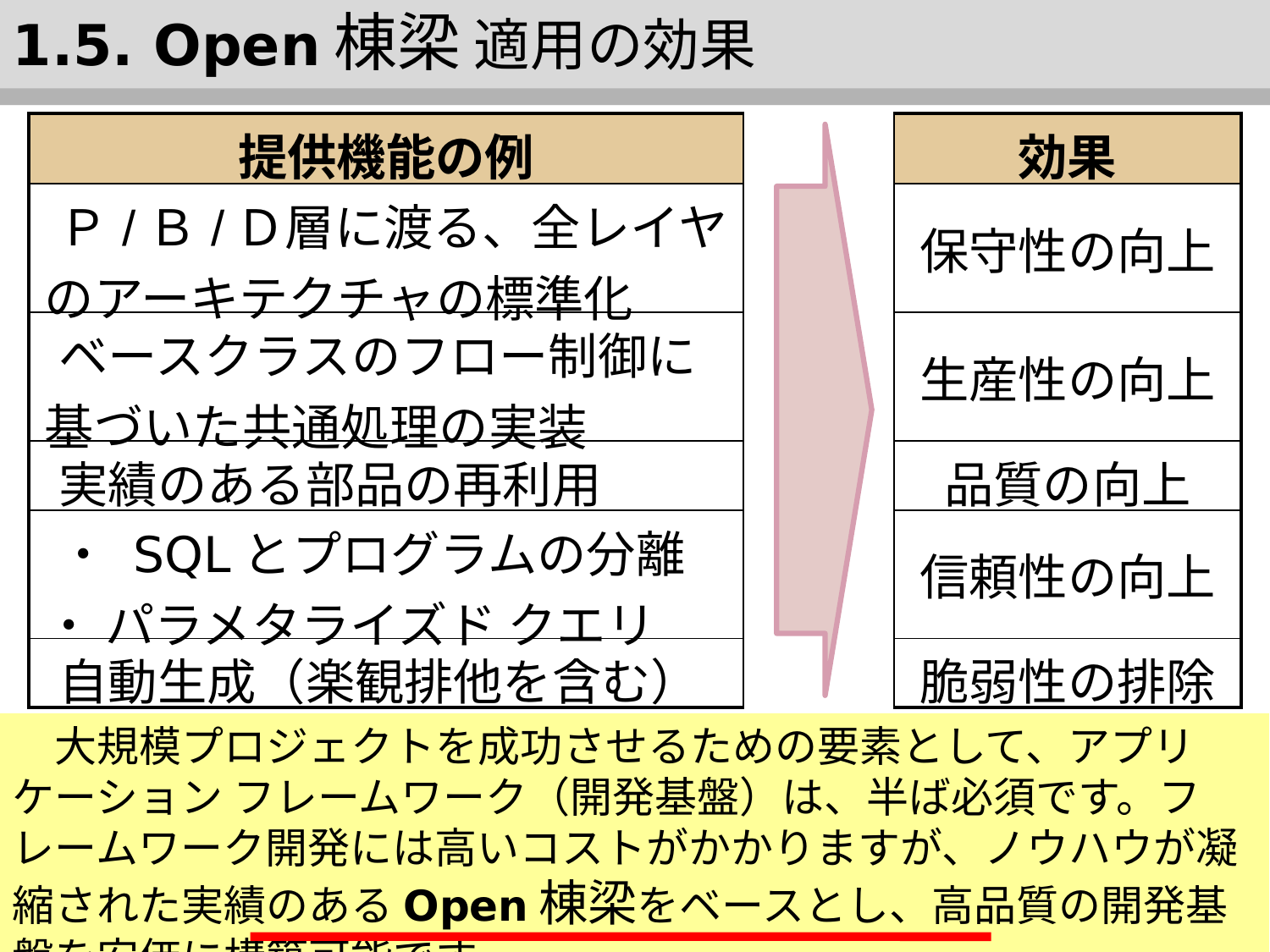

1.5. Open棟梁 適用の効果
| 提供機能の例 |  | 効果 |
| --- | --- | --- |
| Ｐ/Ｂ/Ｄ層に渡る、全レイヤ のアーキテクチャの標準化 |  | 保守性の向上 |
| ベースクラスのフロー制御に 基づいた共通処理の実装 |  | 生産性の向上 |
| 実績のある部品の再利用 |  | 品質の向上 |
| ・ SQLとプログラムの分離 ・ パラメタライズド クエリ |  | 信頼性の向上 |
| 自動生成（楽観排他を含む） |  | 脆弱性の排除 |

　大規模プロジェクトを成功させるための要素として、アプリケーション フレームワーク（開発基盤）は、半ば必須です。フレームワーク開発には高いコストがかかりますが、ノウハウが凝縮された実績のあるOpen棟梁をベースとし、高品質の開発基盤を安価に構築可能です。